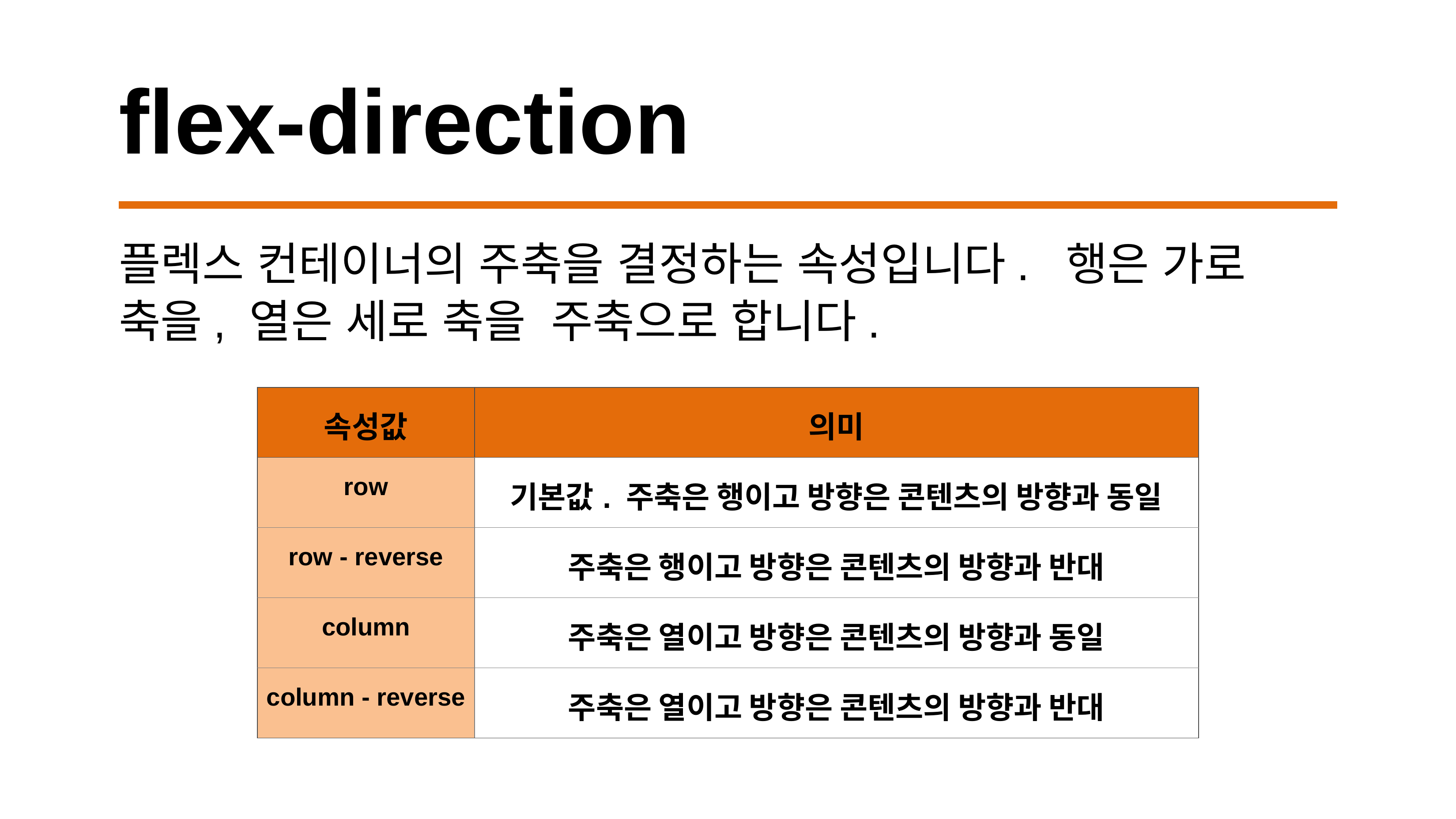

# flex-direction

플렉스 컨테이너의 주축을 결정하는 속성입니다.  행은 가로 축을, 열은 세로 축을  주축으로 합니다.
| 속성값 | 의미 |
| --- | --- |
| row | 기본값. 주축은 행이고 방향은 콘텐츠의 방향과 동일 |
| row - reverse | 주축은 행이고 방향은 콘텐츠의 방향과 반대 |
| column | 주축은 열이고 방향은 콘텐츠의 방향과 동일 |
| column - reverse | 주축은 열이고 방향은 콘텐츠의 방향과 반대 |